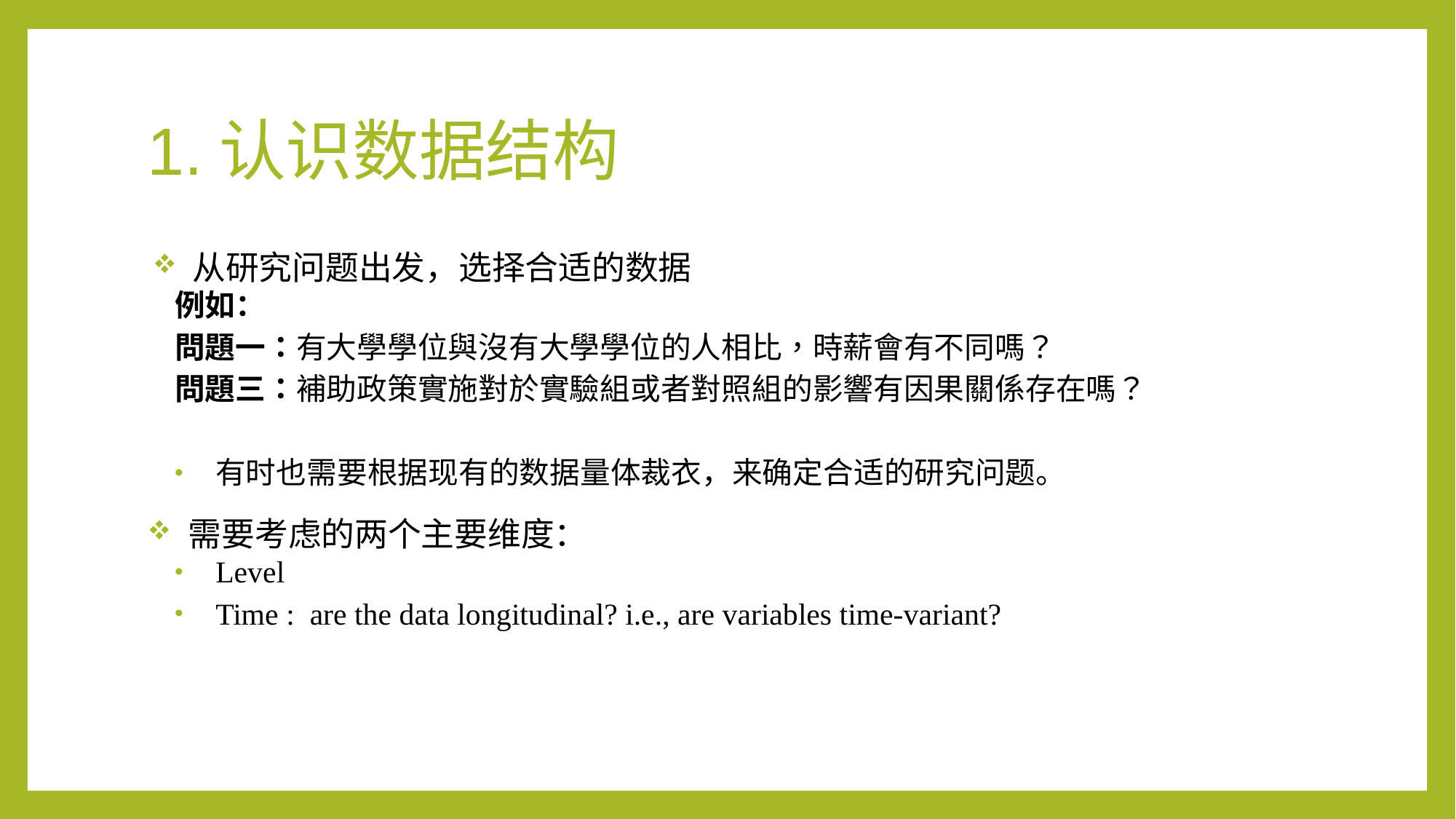

# 1.认识数据结构
 从研究问题出发，选择合适的数据
例如：
問題一：有大學學位與沒有大學學位的人相比，時薪會有不同嗎？
問題三：補助政策實施對於實驗組或者對照組的影響有因果關係存在嗎？

有时也需要根据现有的数据量体裁衣，来确定合适的研究问题。
需要考虑的两个主要维度：
Level
Time :  are the data longitudinal? i.e., are variables time-variant?